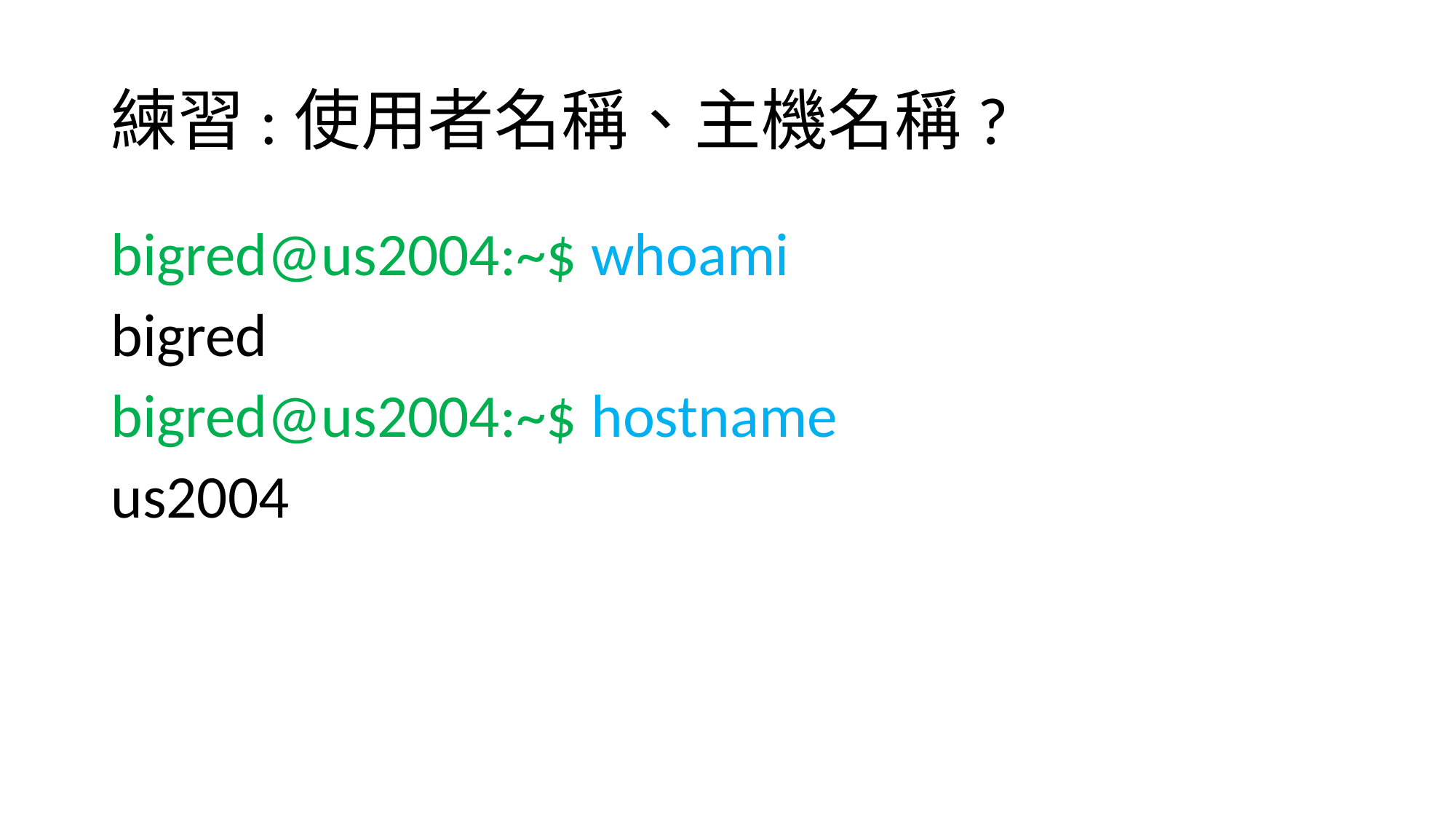

# 練習:使用者名稱、主機名稱?
bigred@us2004:~$ whoami
bigred
bigred@us2004:~$ hostname
us2004